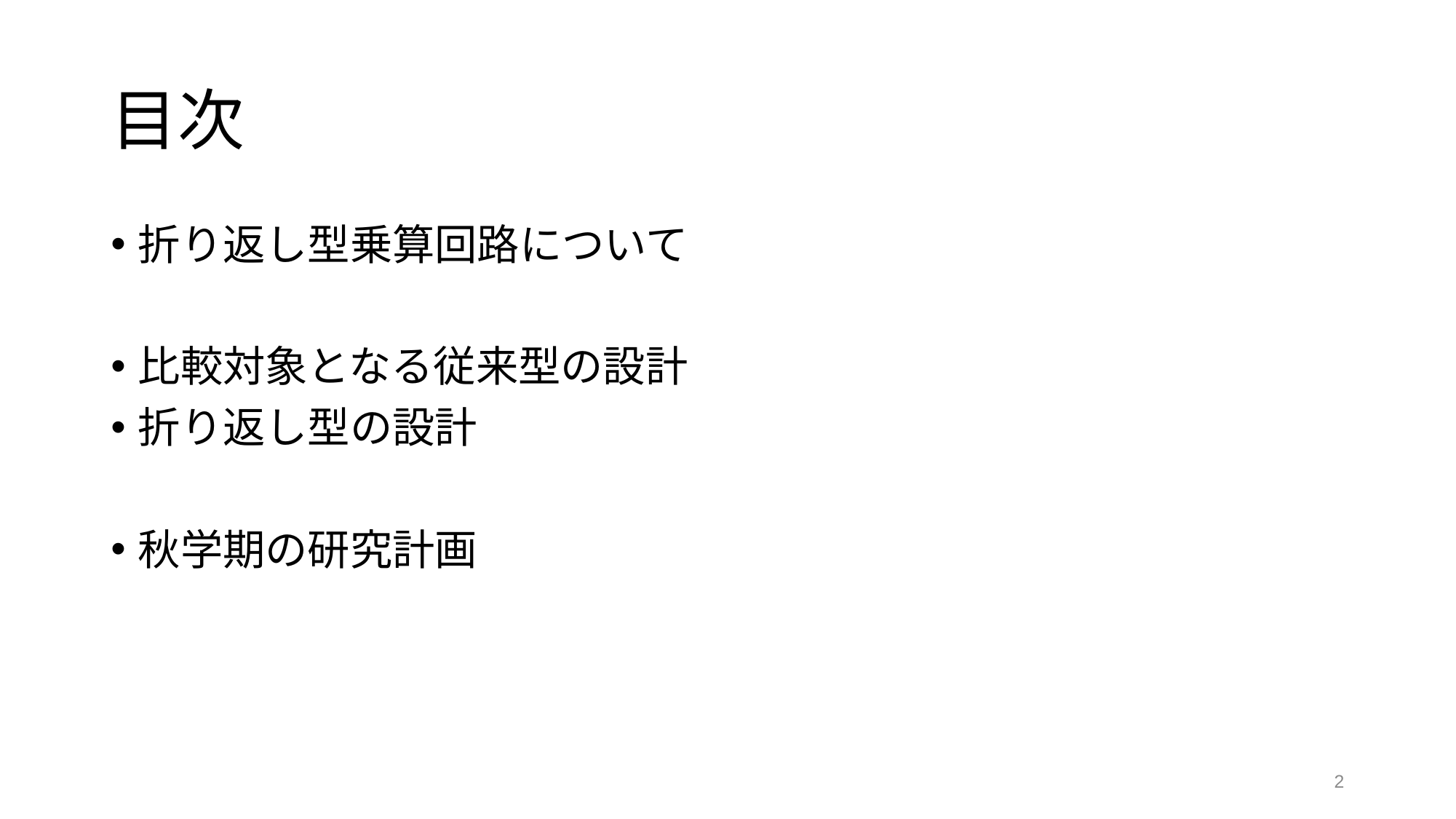

# 目次
折り返し型乗算回路について

比較対象となる従来型の設計
折り返し型の設計

秋学期の研究計画
2